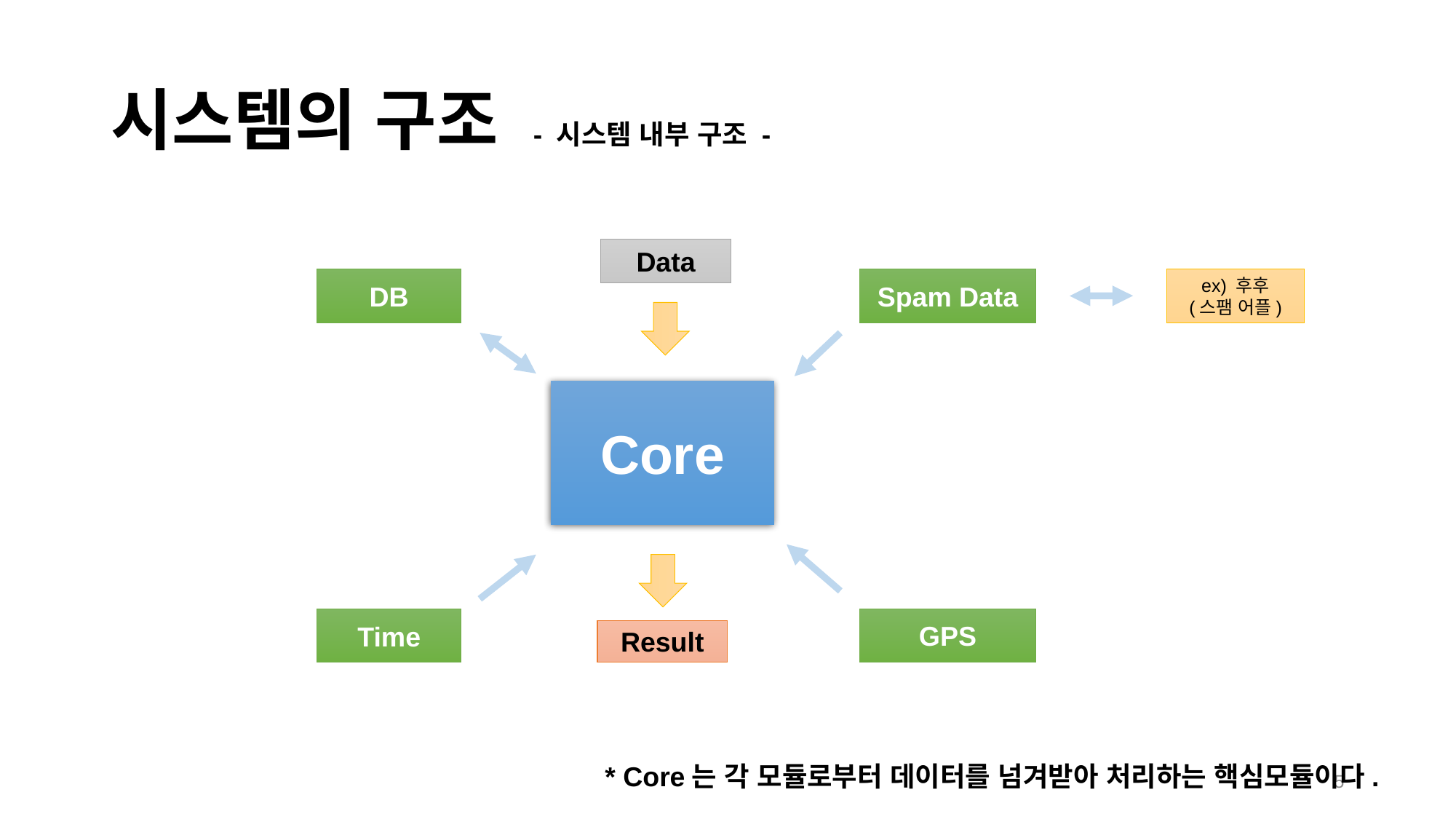

# 시스템의 구조 - 시스템 내부 구조 -
Data
DB
Spam Data
ex) 후후
(스팸 어플)

Core

GPS
Time
Result
* Core는 각 모듈로부터 데이터를 넘겨받아 처리하는 핵심모듈이다.
5